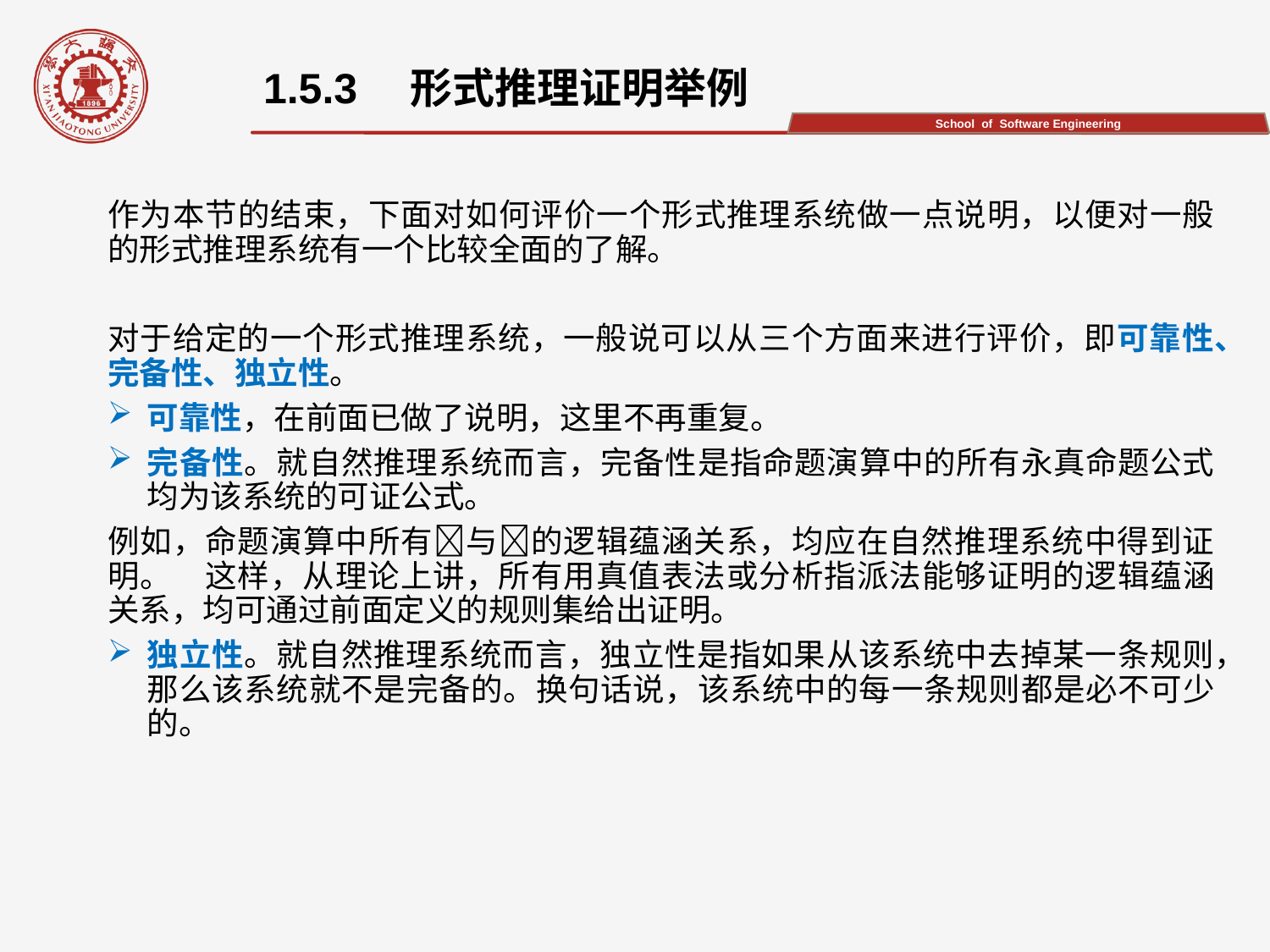

1.5.3　形式推理证明举例
作为本节的结束，下面对如何评价一个形式推理系统做一点说明，以便对一般的形式推理系统有一个比较全面的了解。

对于给定的一个形式推理系统，一般说可以从三个方面来进行评价，即可靠性、完备性、独立性。
可靠性，在前面已做了说明，这里不再重复。
完备性。就自然推理系统而言，完备性是指命题演算中的所有永真命题公式均为该系统的可证公式。
例如，命题演算中所有α与β的逻辑蕴涵关系，均应在自然推理系统中得到证明。    这样，从理论上讲，所有用真值表法或分析指派法能够证明的逻辑蕴涵关系，均可通过前面定义的规则集给出证明。
独立性。就自然推理系统而言，独立性是指如果从该系统中去掉某一条规则，那么该系统就不是完备的。换句话说，该系统中的每一条规则都是必不可少的。